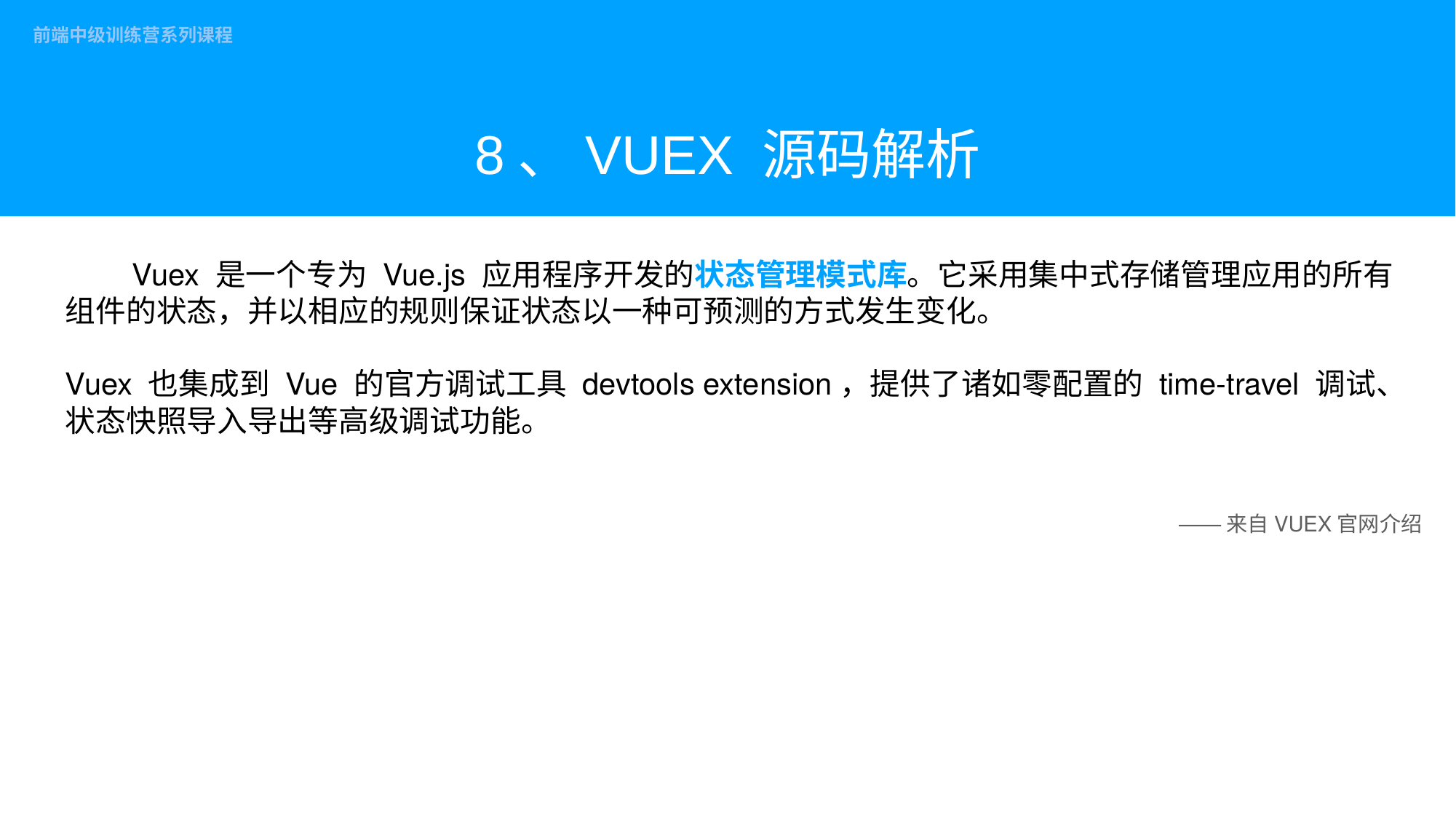

# 8、VUEX 源码解析
        Vuex 是一个专为 Vue.js 应用程序开发的状态管理模式库。它采用集中式存储管理应用的所有组件的状态，并以相应的规则保证状态以一种可预测的方式发生变化。

Vuex 也集成到 Vue 的官方调试工具 devtools extension，提供了诸如零配置的 time-travel 调试、状态快照导入导出等高级调试功能。

——来自VUEX官网介绍